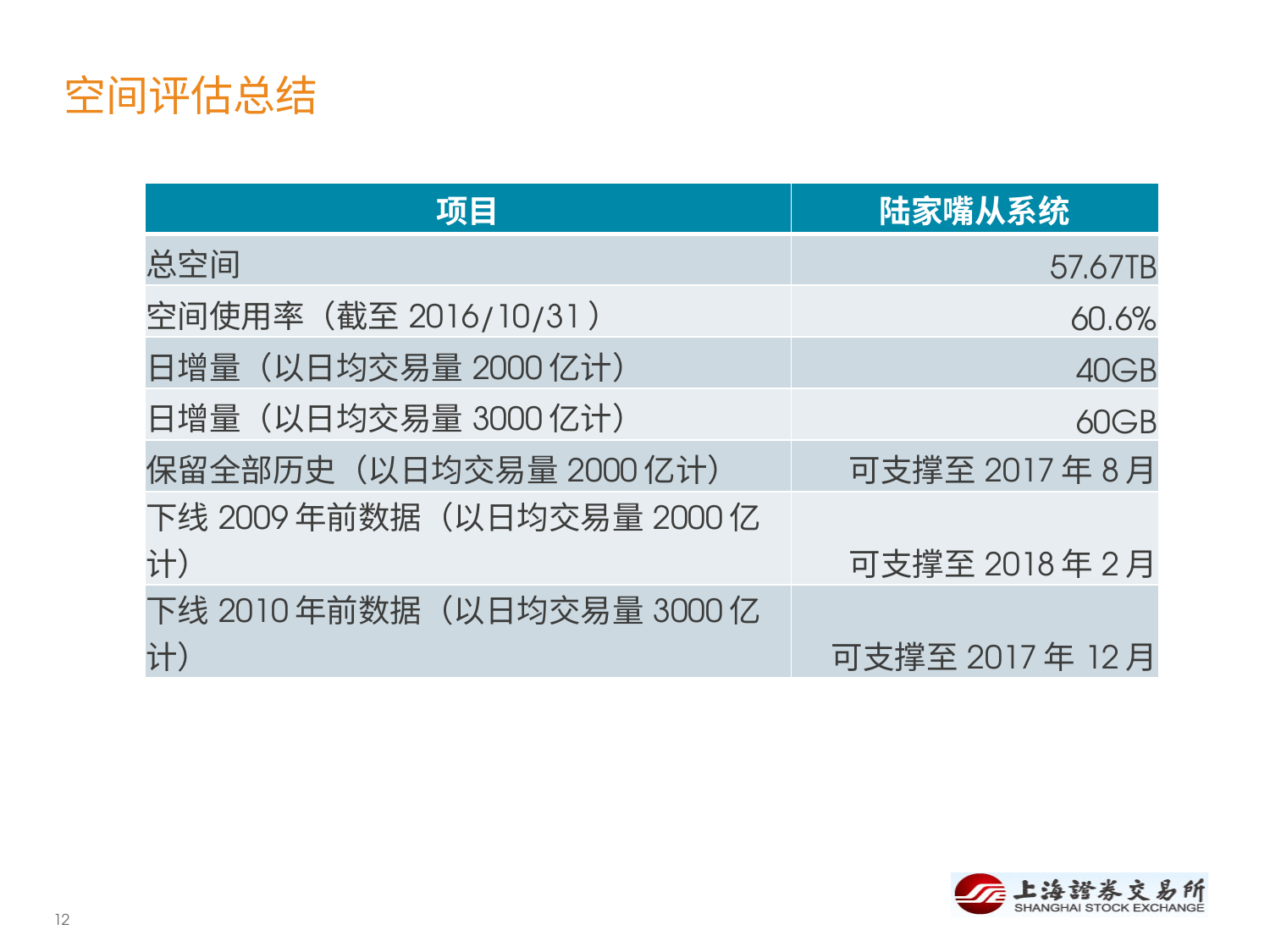

# 空间评估总结
| 项目 | 陆家嘴从系统 |
| --- | --- |
| 总空间 | 57.67TB |
| 空间使用率（截至2016/10/31） | 60.6% |
| 日增量（以日均交易量2000亿计） | 40GB |
| 日增量（以日均交易量3000亿计） | 60GB |
| 保留全部历史（以日均交易量2000亿计） | 可支撑至2017年8月 |
| 下线2009年前数据（以日均交易量2000亿计） | 可支撑至2018年2月 |
| 下线2010年前数据（以日均交易量3000亿计） | 可支撑至2017年12月 |